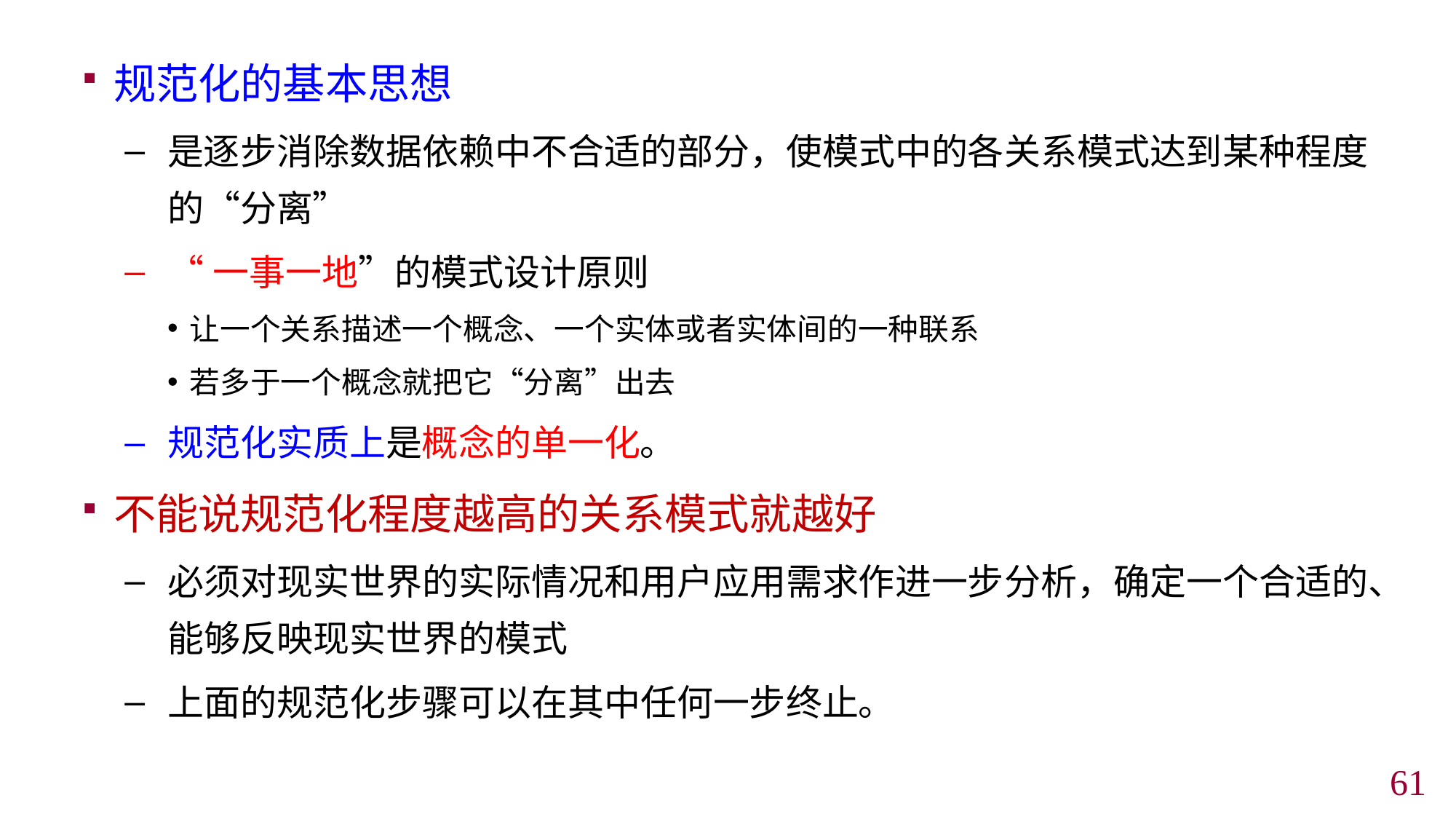

规范化的基本思想
是逐步消除数据依赖中不合适的部分，使模式中的各关系模式达到某种程度的“分离”
“一事一地”的模式设计原则
让一个关系描述一个概念、一个实体或者实体间的一种联系
若多于一个概念就把它“分离”出去
规范化实质上是概念的单一化。
不能说规范化程度越高的关系模式就越好
必须对现实世界的实际情况和用户应用需求作进一步分析，确定一个合适的、能够反映现实世界的模式
上面的规范化步骤可以在其中任何一步终止。
61